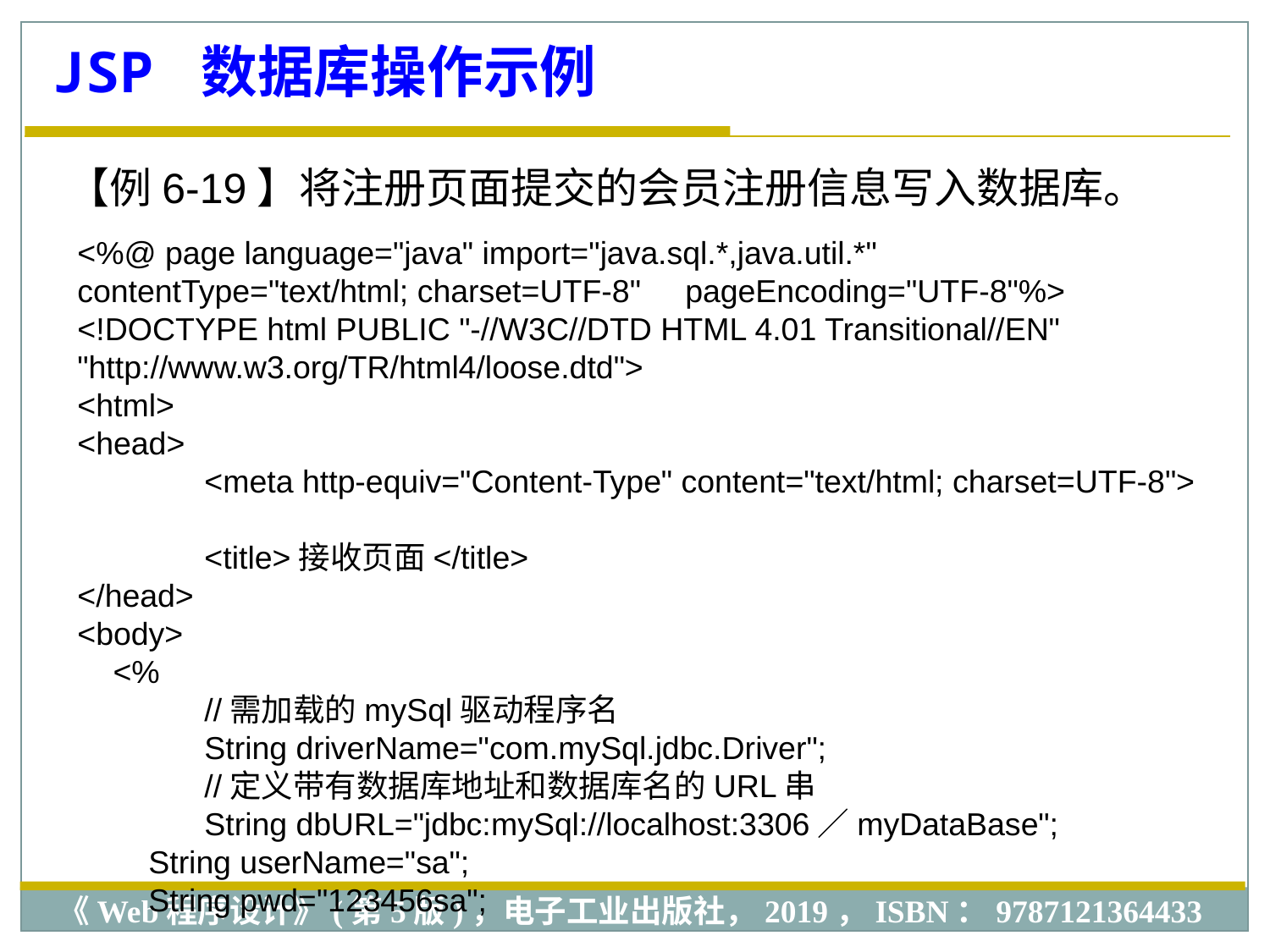

JSP 数据库操作示例

【例6-19】将注册页面提交的会员注册信息写入数据库。
<%@ page language="java" import="java.sql.*,java.util.*" contentType="text/html; charset=UTF-8"     pageEncoding="UTF-8"%>
<!DOCTYPE html PUBLIC "-//W3C//DTD HTML 4.01 Transitional//EN" "http://www.w3.org/TR/html4/loose.dtd">
<html>
<head>
 	<meta http-equiv="Content-Type" content="text/html; charset=UTF-8">
	<title>接收页面</title>
</head>
<body>
    <%
	//需加载的mySql驱动程序名
	String driverName="com.mySql.jdbc.Driver";
     	//定义带有数据库地址和数据库名的URL串
	String dbURL="jdbc:mySql://localhost:3306／myDataBase";
        String userName="sa";
        String pwd="123456sa";